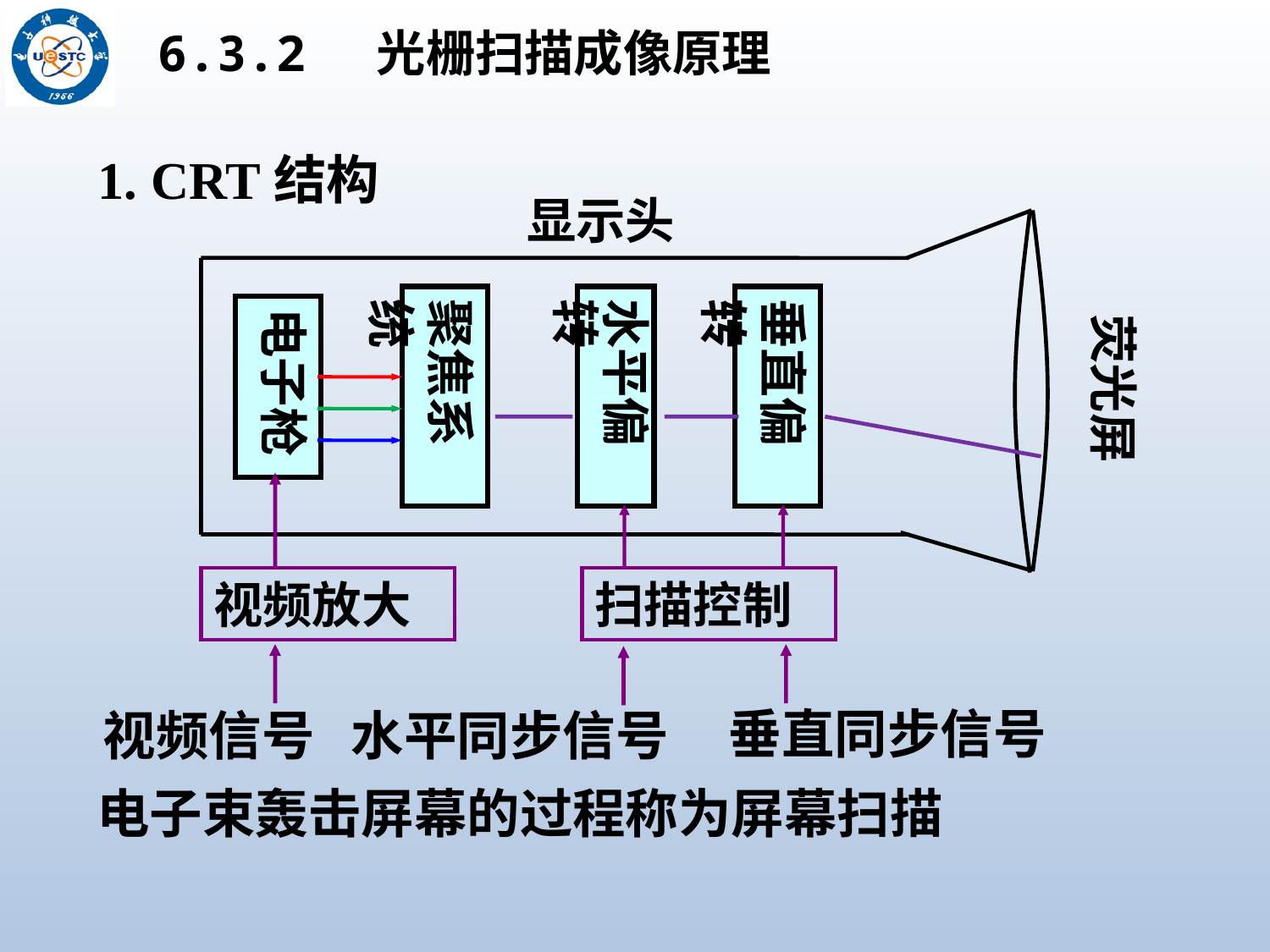

6.3.2  光栅扫描成像原理
1. CRT结构
显示头

聚焦系统
水平偏转
垂直偏转
电子枪
荧光屏

视频放大
扫描控制

垂直同步信号
水平同步信号
视频信号
电子束轰击屏幕的过程称为屏幕扫描